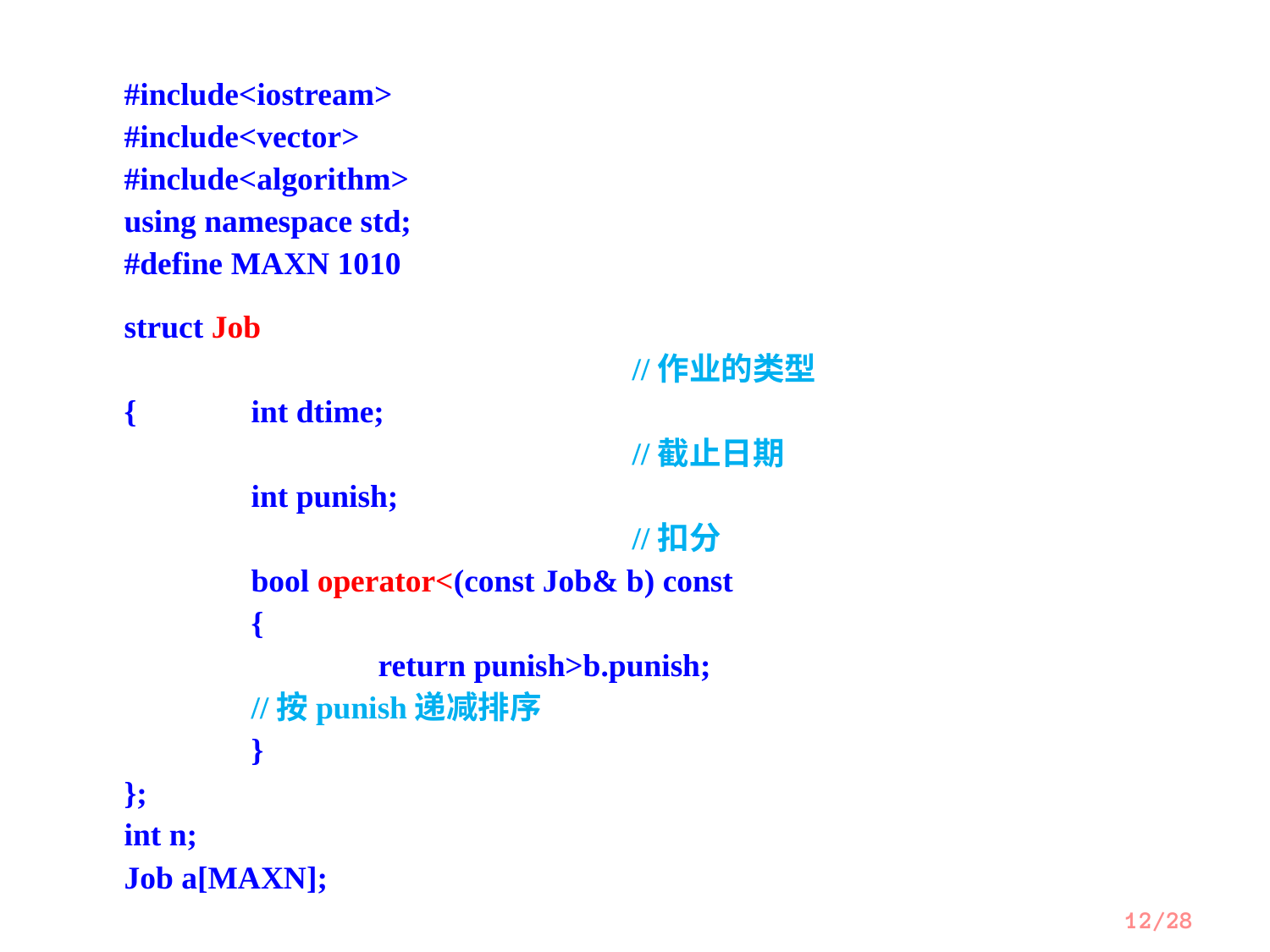

#include<iostream>
#include<vector>
#include<algorithm>
using namespace std;
#define MAXN 1010
struct Job										//作业的类型
{	int dtime;									//截止日期
  	int punish;									//扣分
  	bool operator<(const Job& b) const
	{
		return punish>b.punish;				//按punish递减排序
	}
};
int n;
Job a[MAXN];
12/28